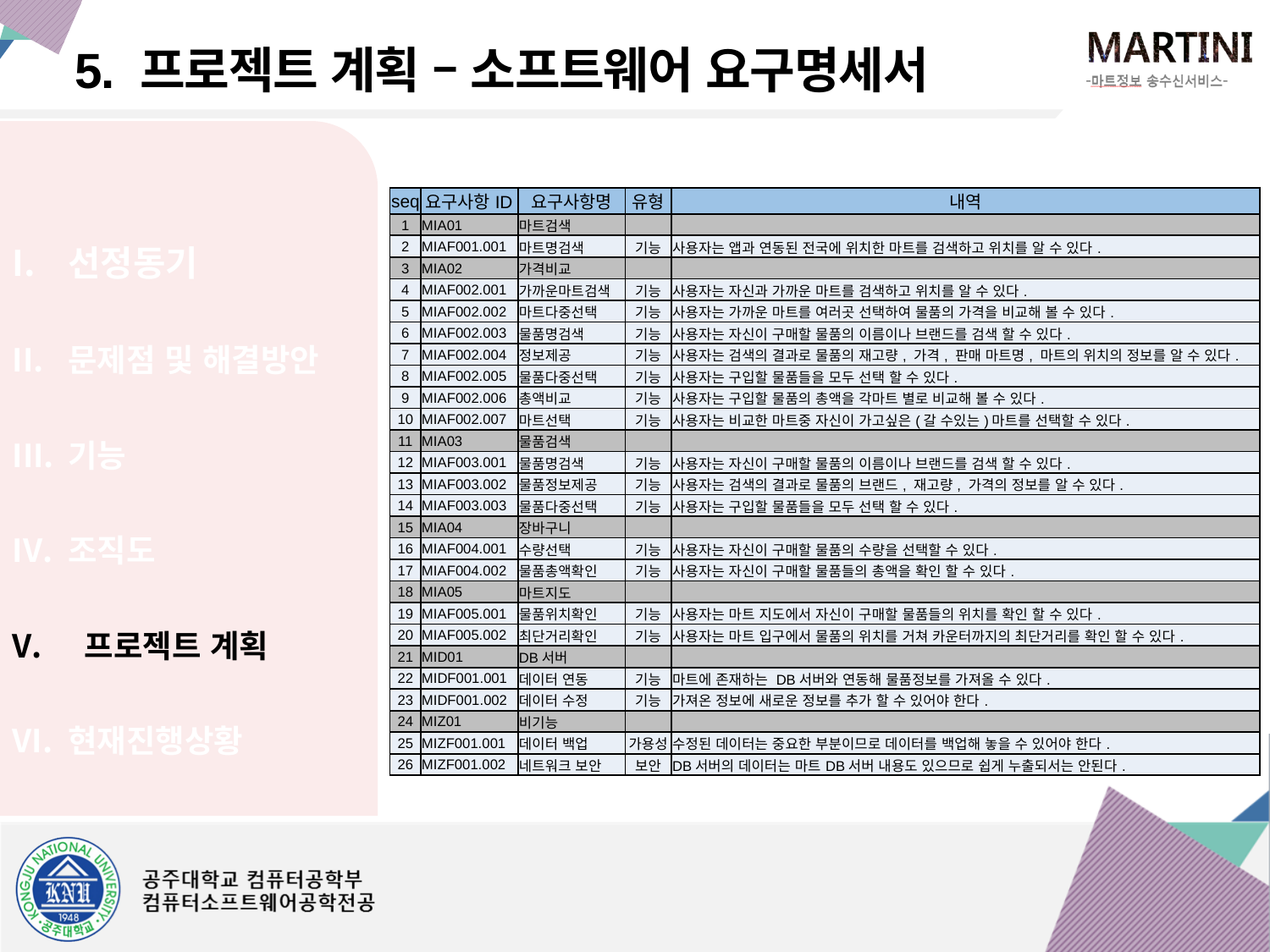

5. 프로젝트 계획 – 소프트웨어 요구명세서
선정동기
문제점 및 해결방안
기능
조직도
 프로젝트 계획
현재진행상황
| seq | 요구사항ID | 요구사항명 | 유형 | 내역 |
| --- | --- | --- | --- | --- |
| 1 | MIA01 | 마트검색 |  |  |
| 2 | MIAF001.001 | 마트명검색 | 기능 | 사용자는 앱과 연동된 전국에 위치한 마트를 검색하고 위치를 알 수 있다. |
| 3 | MIA02 | 가격비교 |  |  |
| 4 | MIAF002.001 | 가까운마트검색 | 기능 | 사용자는 자신과 가까운 마트를 검색하고 위치를 알 수 있다. |
| 5 | MIAF002.002 | 마트다중선택 | 기능 | 사용자는 가까운 마트를 여러곳 선택하여 물품의 가격을 비교해 볼 수 있다. |
| 6 | MIAF002.003 | 물품명검색 | 기능 | 사용자는 자신이 구매할 물품의 이름이나 브랜드를 검색 할 수 있다. |
| 7 | MIAF002.004 | 정보제공 | 기능 | 사용자는 검색의 결과로 물품의 재고량, 가격, 판매 마트명, 마트의 위치의 정보를 알 수 있다. |
| 8 | MIAF002.005 | 물품다중선택 | 기능 | 사용자는 구입할 물품들을 모두 선택 할 수 있다. |
| 9 | MIAF002.006 | 총액비교 | 기능 | 사용자는 구입할 물품의 총액을 각마트 별로 비교해 볼 수 있다. |
| 10 | MIAF002.007 | 마트선택 | 기능 | 사용자는 비교한 마트중 자신이 가고싶은(갈 수있는)마트를 선택할 수 있다. |
| 11 | MIA03 | 물품검색 |  |  |
| 12 | MIAF003.001 | 물품명검색 | 기능 | 사용자는 자신이 구매할 물품의 이름이나 브랜드를 검색 할 수 있다. |
| 13 | MIAF003.002 | 물품정보제공 | 기능 | 사용자는 검색의 결과로 물품의 브랜드, 재고량, 가격의 정보를 알 수 있다. |
| 14 | MIAF003.003 | 물품다중선택 | 기능 | 사용자는 구입할 물품들을 모두 선택 할 수 있다. |
| 15 | MIA04 | 장바구니 |  |  |
| 16 | MIAF004.001 | 수량선택 | 기능 | 사용자는 자신이 구매할 물품의 수량을 선택할 수 있다. |
| 17 | MIAF004.002 | 물품총액확인 | 기능 | 사용자는 자신이 구매할 물품들의 총액을 확인 할 수 있다. |
| 18 | MIA05 | 마트지도 |  |  |
| 19 | MIAF005.001 | 물품위치확인 | 기능 | 사용자는 마트 지도에서 자신이 구매할 물품들의 위치를 확인 할 수 있다. |
| 20 | MIAF005.002 | 최단거리확인 | 기능 | 사용자는 마트 입구에서 물품의 위치를 거쳐 카운터까지의 최단거리를 확인 할 수 있다. |
| 21 | MID01 | DB서버 |  |  |
| 22 | MIDF001.001 | 데이터 연동 | 기능 | 마트에 존재하는 DB서버와 연동해 물품정보를 가져올 수 있다. |
| 23 | MIDF001.002 | 데이터 수정 | 기능 | 가져온 정보에 새로운 정보를 추가 할 수 있어야 한다. |
| 24 | MIZ01 | 비기능 |  |  |
| 25 | MIZF001.001 | 데이터 백업 | 가용성 | 수정된 데이터는 중요한 부분이므로 데이터를 백업해 놓을 수 있어야 한다. |
| 26 | MIZF001.002 | 네트워크 보안 | 보안 | DB서버의 데이터는 마트DB서버 내용도 있으므로 쉽게 누출되서는 안된다. |